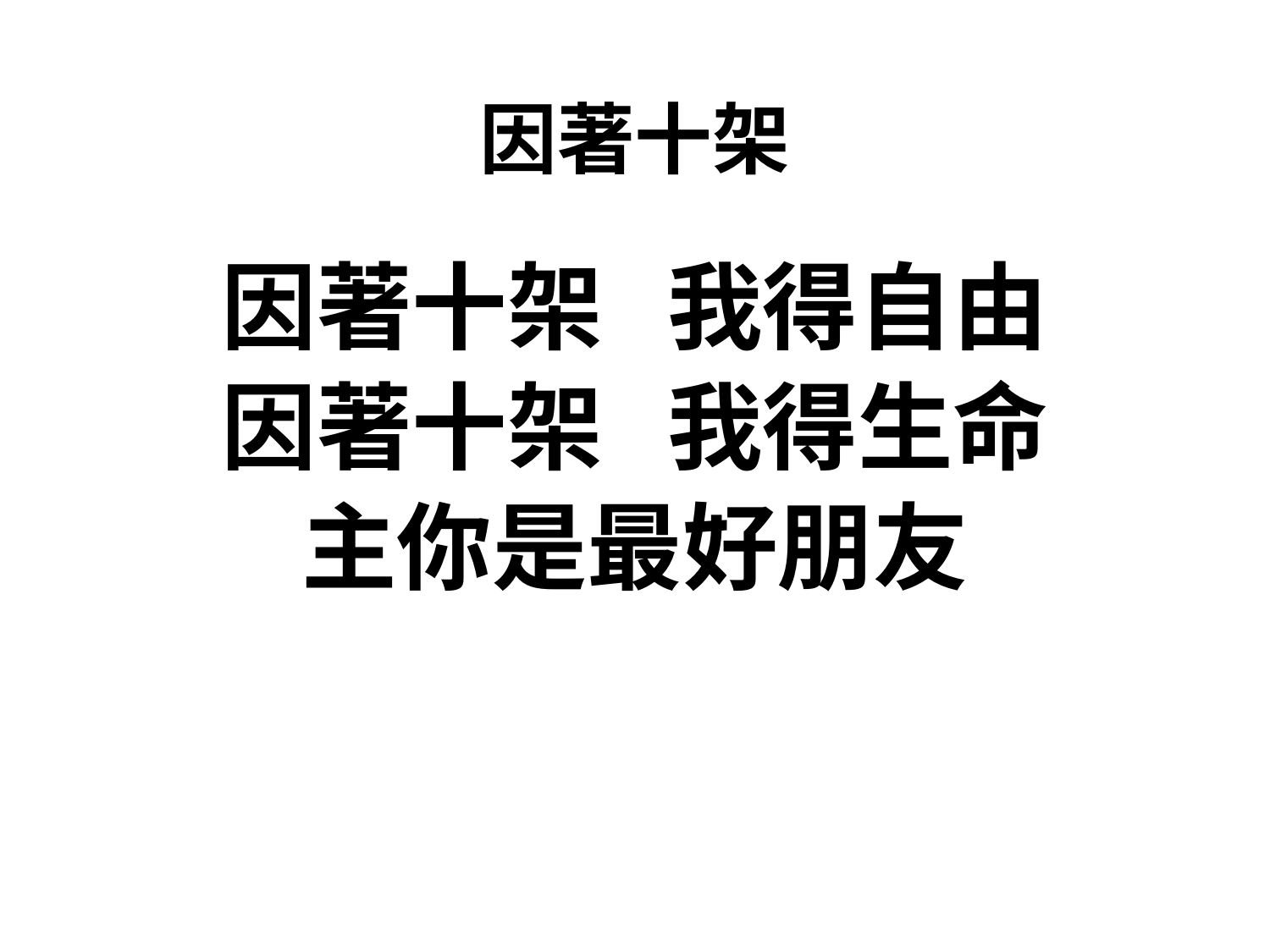

# 因著十架
因著十架   我得自由
因著十架   我得生命
主你是最好朋友